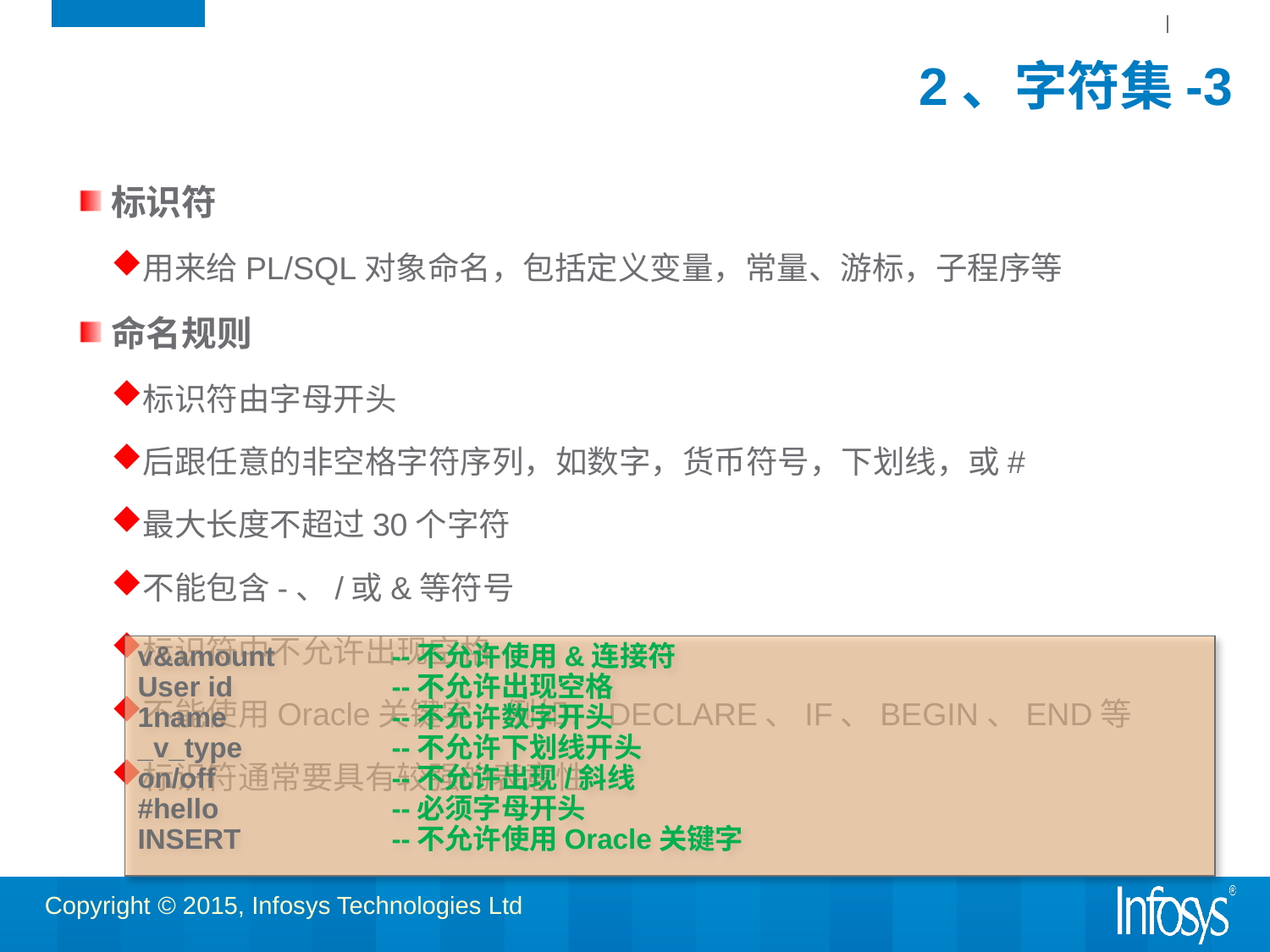

# 2、字符集-3
标识符
用来给PL/SQL对象命名，包括定义变量，常量、游标，子程序等
命名规则
标识符由字母开头
后跟任意的非空格字符序列，如数字，货币符号，下划线，或#
最大长度不超过30个字符
不能包含-、/或&等符号
标识符中不允许出现空格
不能使用Oracle关键字，例如：DECLARE、IF、BEGIN、END等
标识符通常要具有较强的表意性

v&amount	--不允许使用&连接符
User id		--不允许出现空格
1name		--不允许数字开头
_v_type		--不允许下划线开头
on/off		--不允许出现/斜线
#hello		--必须字母开头
INSERT		--不允许使用Oracle关键字